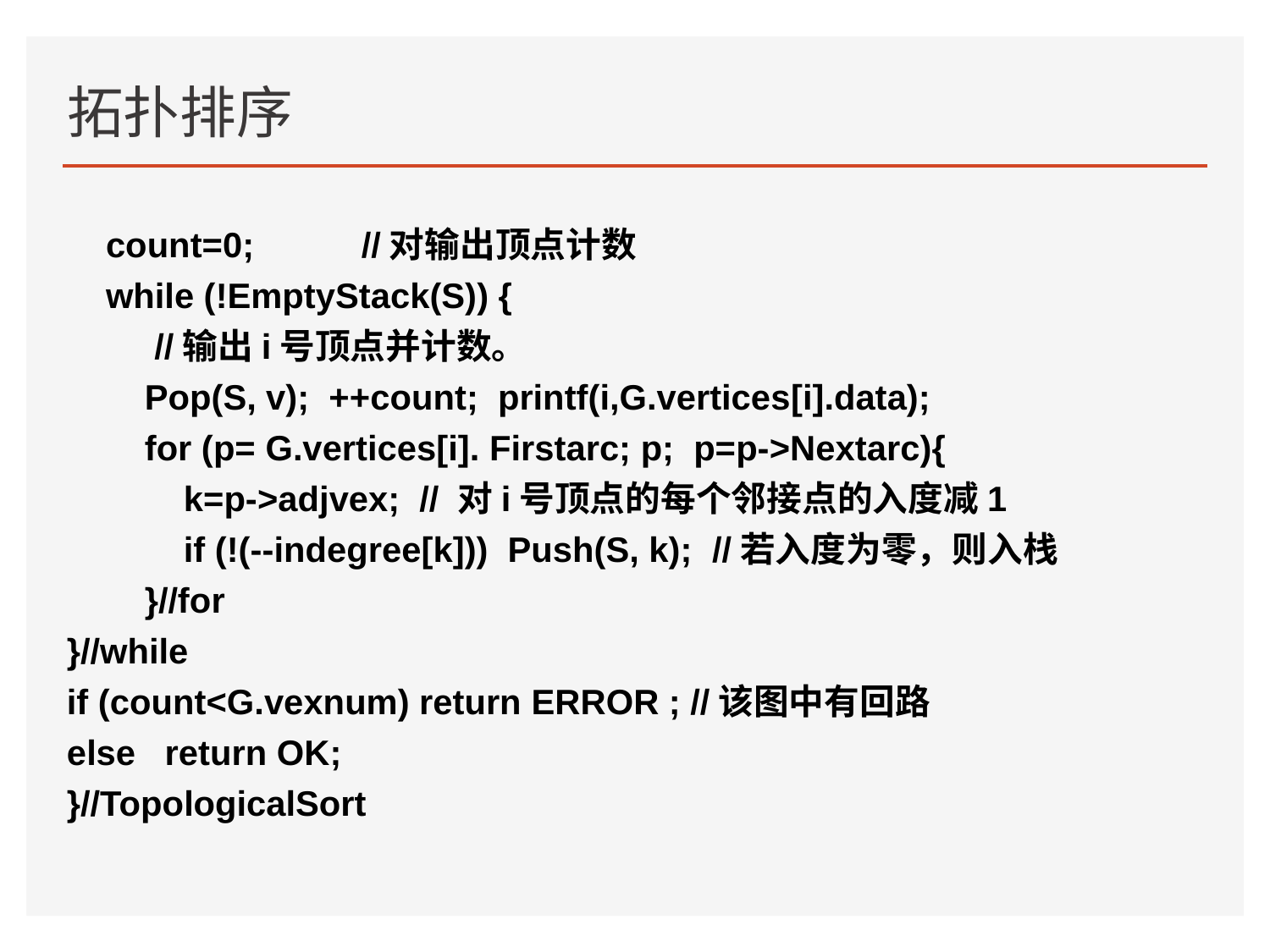

# 拓扑排序
    count=0;           //对输出顶点计数
    while (!EmptyStack(S)) {
         //输出i号顶点并计数。
        Pop(S, v);  ++count;  printf(i,G.vertices[i].data);
        for (p= G.vertices[i]. Firstarc; p;  p=p->Nextarc){
            k=p->adjvex;  // 对i号顶点的每个邻接点的入度减1
            if (!(--indegree[k]))  Push(S, k);  //若入度为零，则入栈
        }//for
}//while
if (count<G.vexnum) return ERROR ; //该图中有回路
else   return OK;
}//TopologicalSort